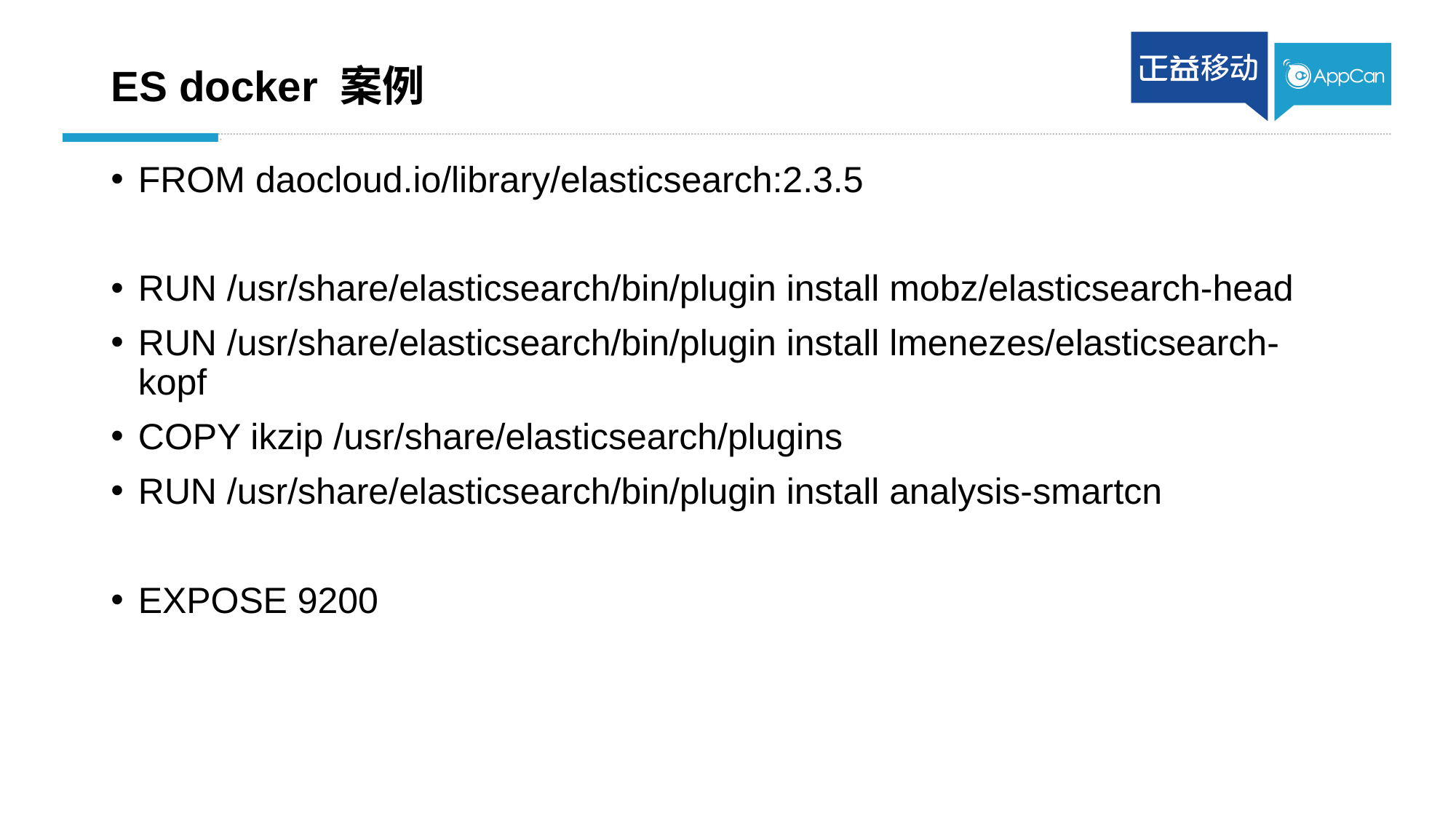

# ES docker 案例
FROM daocloud.io/library/elasticsearch:2.3.5

RUN /usr/share/elasticsearch/bin/plugin install mobz/elasticsearch-head
RUN /usr/share/elasticsearch/bin/plugin install lmenezes/elasticsearch-kopf
COPY ikzip /usr/share/elasticsearch/plugins
RUN /usr/share/elasticsearch/bin/plugin install analysis-smartcn

EXPOSE 9200